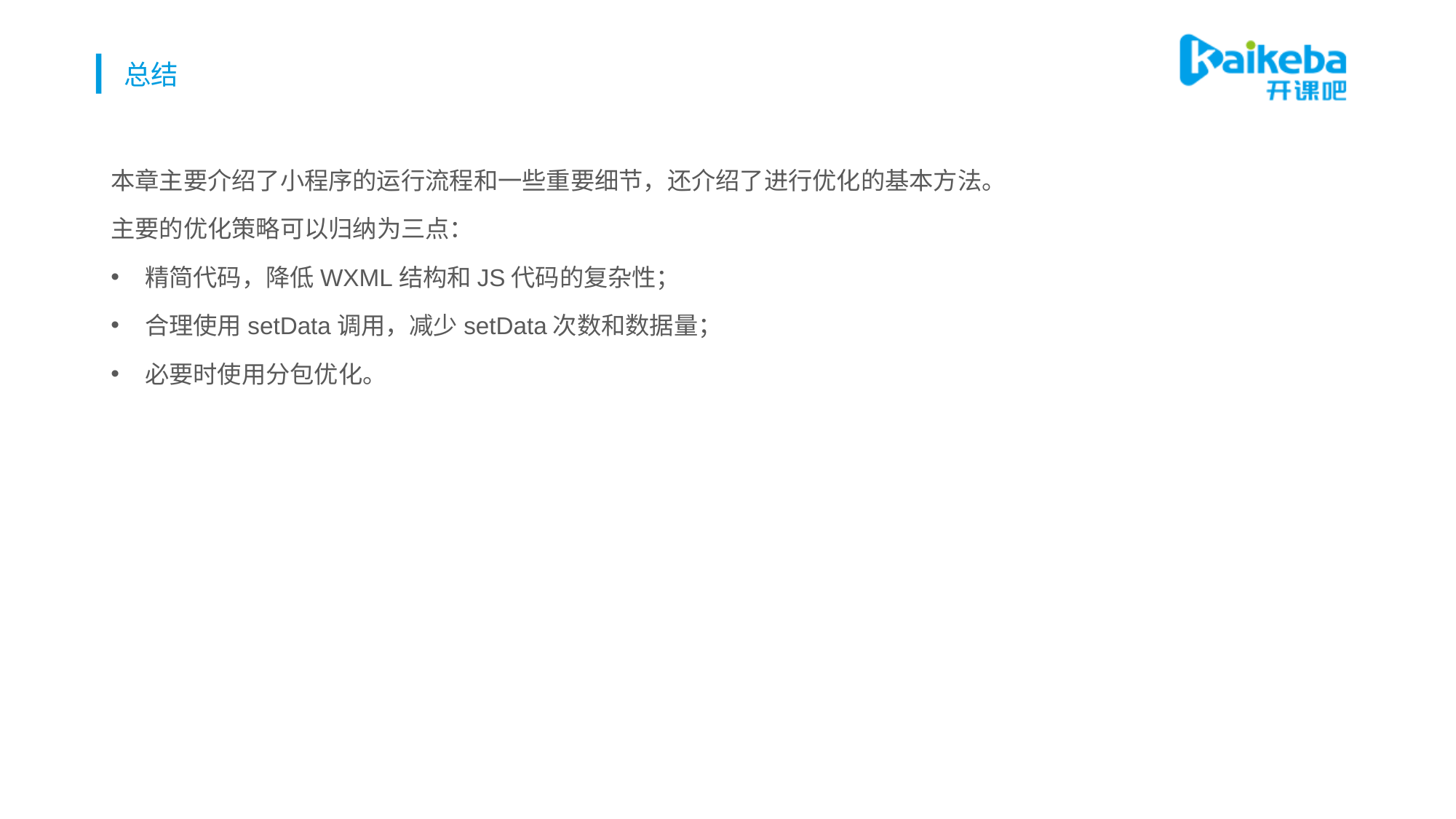

# 总结
本章主要介绍了小程序的运行流程和一些重要细节，还介绍了进行优化的基本方法。
主要的优化策略可以归纳为三点：
精简代码，降低WXML结构和JS代码的复杂性；
合理使用setData调用，减少setData次数和数据量；
必要时使用分包优化。